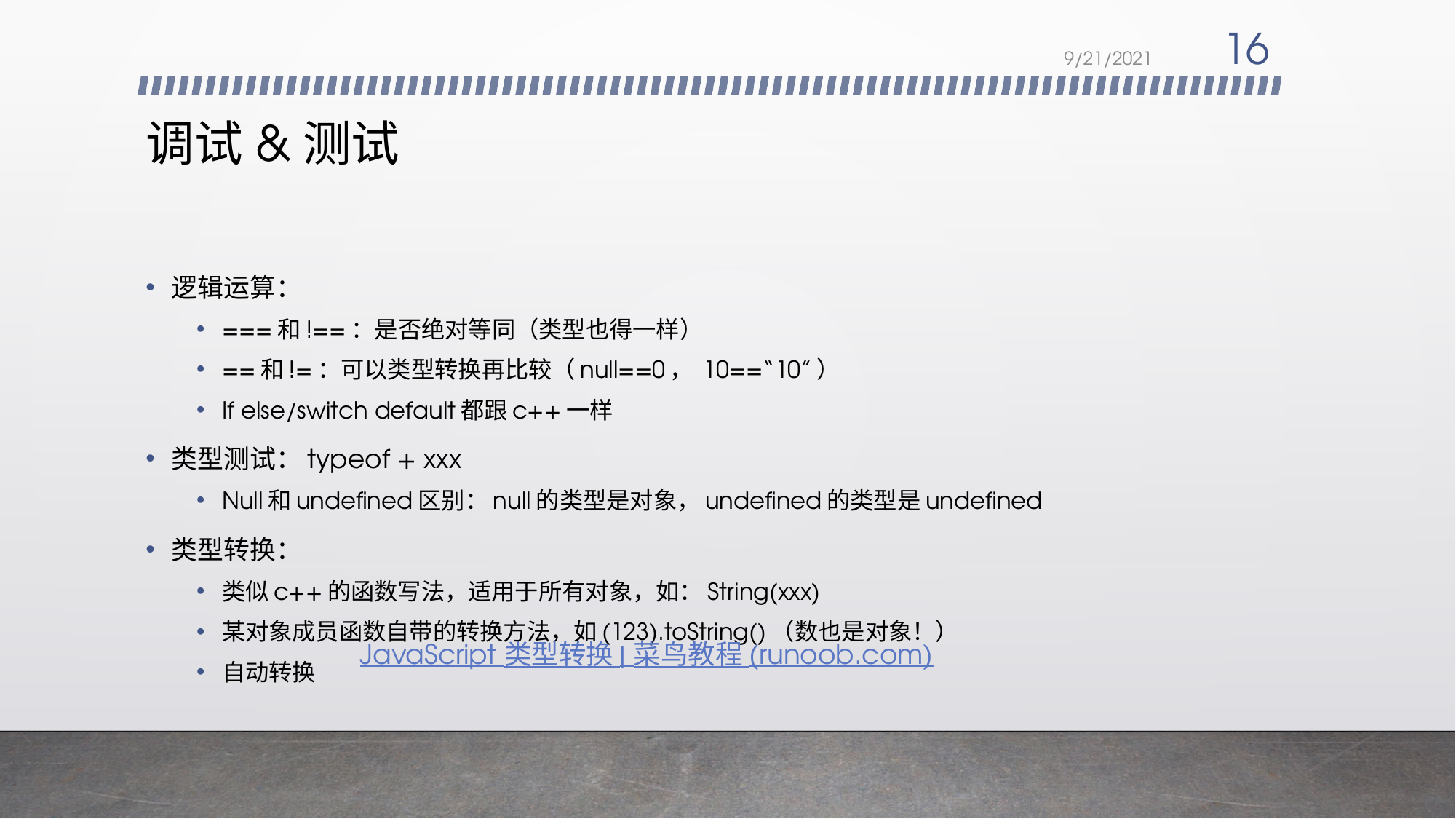

16
9/21/2021
# 调试&测试
逻辑运算：
===和!==：是否绝对等同（类型也得一样）
==和!=：可以类型转换再比较（null==0， 10==“10”）
If else/switch default都跟c++一样
类型测试：typeof + xxx
Null和undefined区别：null的类型是对象，undefined的类型是undefined
类型转换：
类似c++的函数写法，适用于所有对象，如：String(xxx)
某对象成员函数自带的转换方法，如(123).toString()（数也是对象！）
自动转换
JavaScript 类型转换 | 菜鸟教程 (runoob.com)